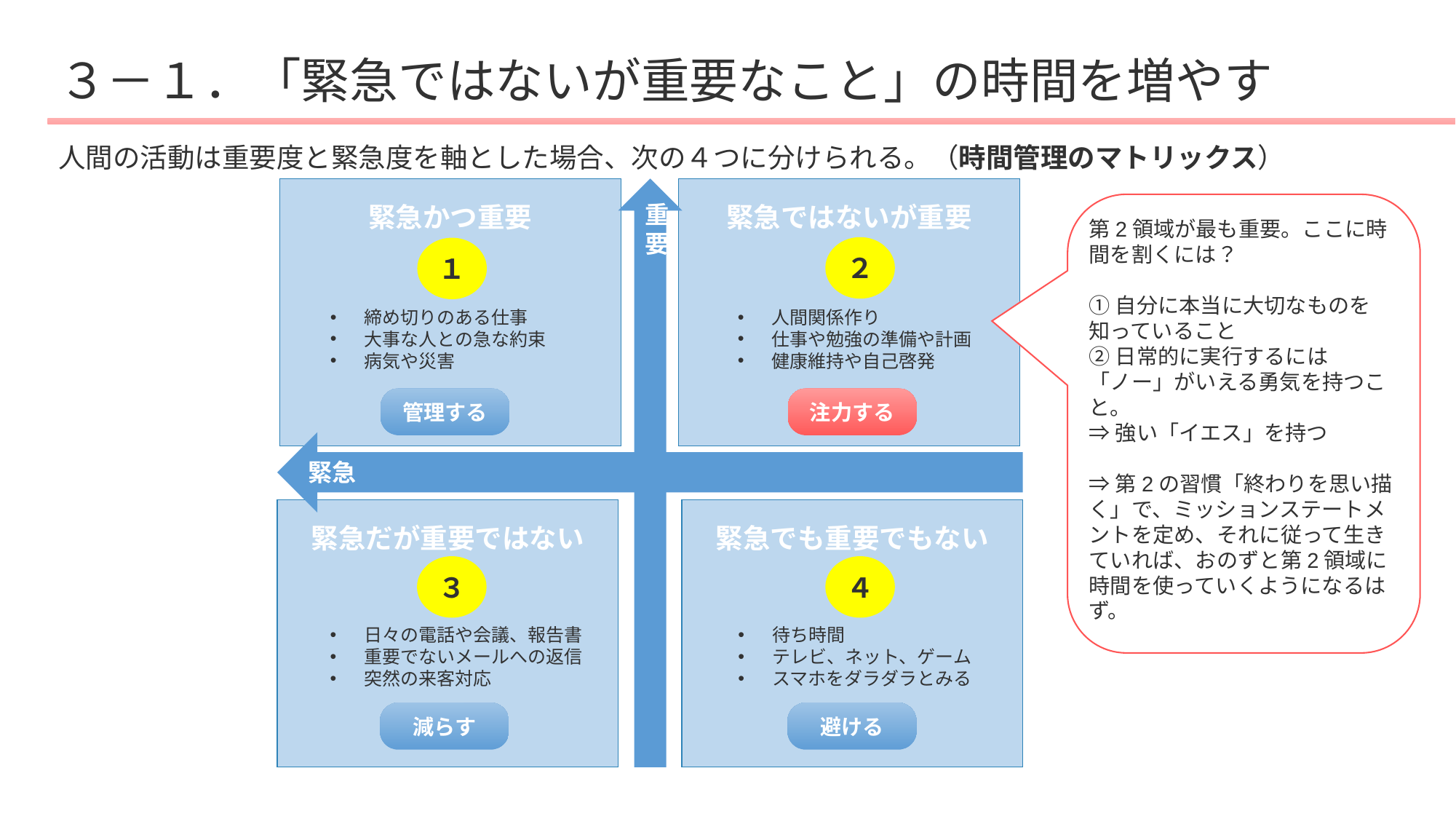

# ３－１．「緊急ではないが重要なこと」の時間を増やす
人間の活動は重要度と緊急度を軸とした場合、次の４つに分けられる。（時間管理のマトリックス）
緊急かつ重要
緊急ではないが重要
重要
第2領域が最も重要。ここに時間を割くには？

①自分に本当に大切なものを知っていること
②日常的に実行するには「ノー」がいえる勇気を持つこと。
⇒強い「イエス」を持つ

⇒第2の習慣「終わりを思い描く」で、ミッションステートメントを定め、それに従って生きていれば、おのずと第2領域に時間を使っていくようになるはず。

２
１
締め切りのある仕事
大事な人との急な約束
病気や災害
人間関係作り
仕事や勉強の準備や計画
健康維持や自己啓発
管理する
注力する
緊急
緊急だが重要ではない
緊急でも重要でもない
３
４
日々の電話や会議、報告書
重要でないメールへの返信
突然の来客対応
待ち時間
テレビ、ネット、ゲーム
スマホをダラダラとみる
避ける
減らす
37